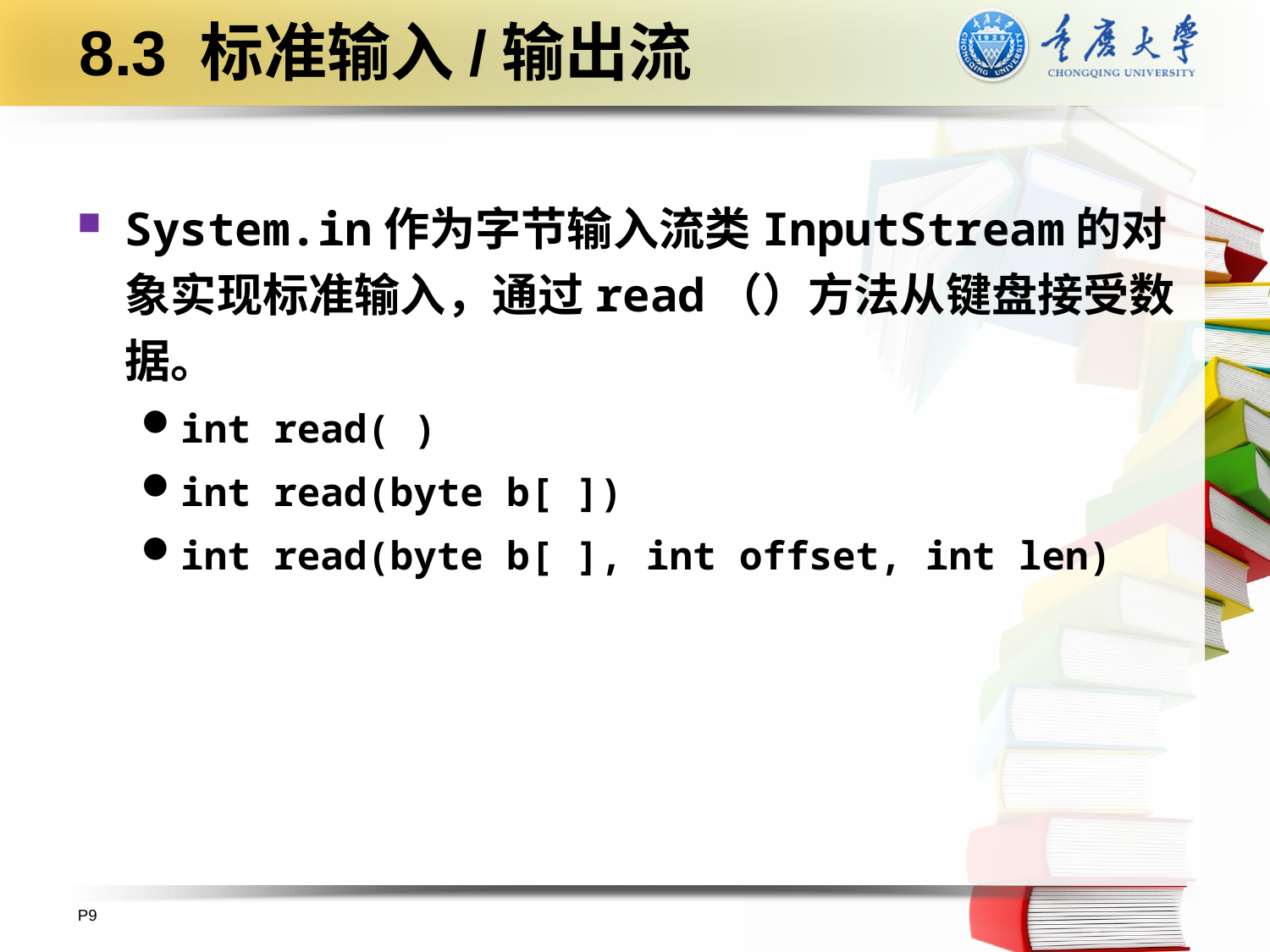

# 8.3 标准输入/输出流
System.in作为字节输入流类InputStream的对象实现标准输入，通过read（）方法从键盘接受数据。
int read( )
int read(byte b[ ])
int read(byte b[ ], int offset, int len)
P9